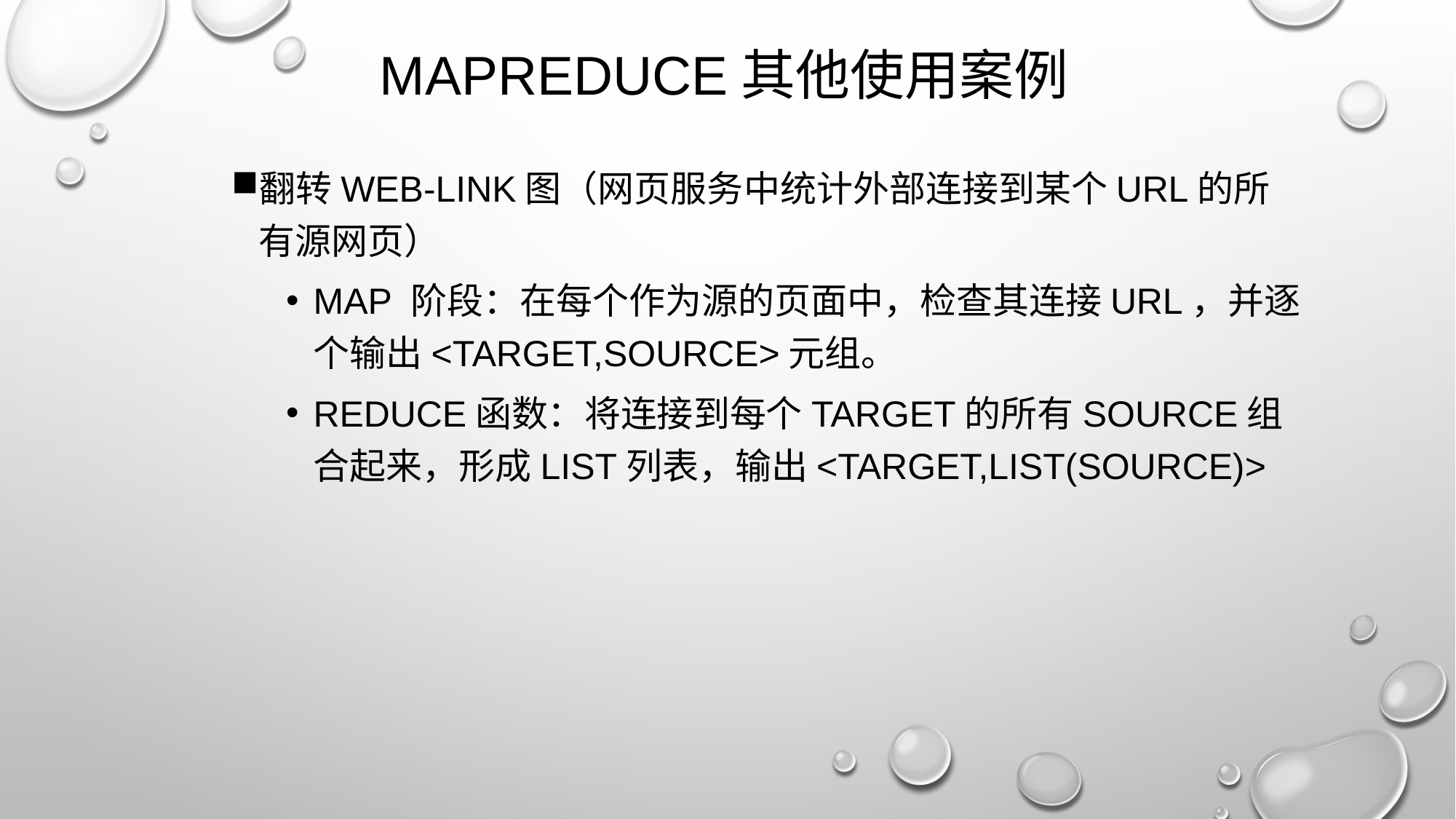

# Mapreduce其他使用案例
翻转web-link图（网页服务中统计外部连接到某个url的所有源网页）
MAP 阶段：在每个作为源的页面中，检查其连接URL，并逐个输出<target,source>元组。
reduce函数：将连接到每个target的所有source组合起来，形成list列表，输出<target,list(source)>